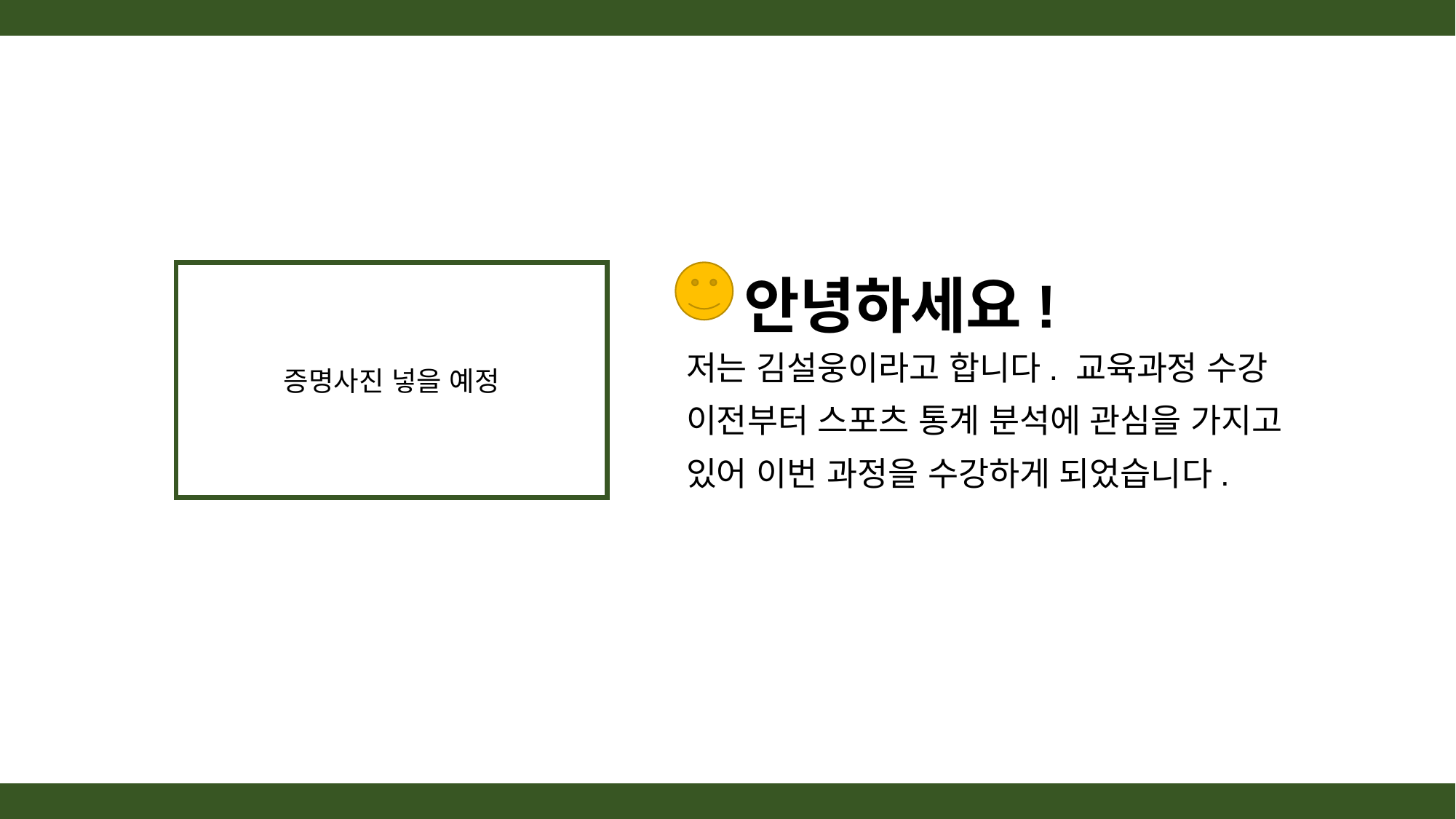

안녕하세요!
증명사진 넣을 예정

저는 김설웅이라고 합니다. 교육과정 수강 이전부터 스포츠 통계 분석에 관심을 가지고 있어 이번 과정을 수강하게 되었습니다.